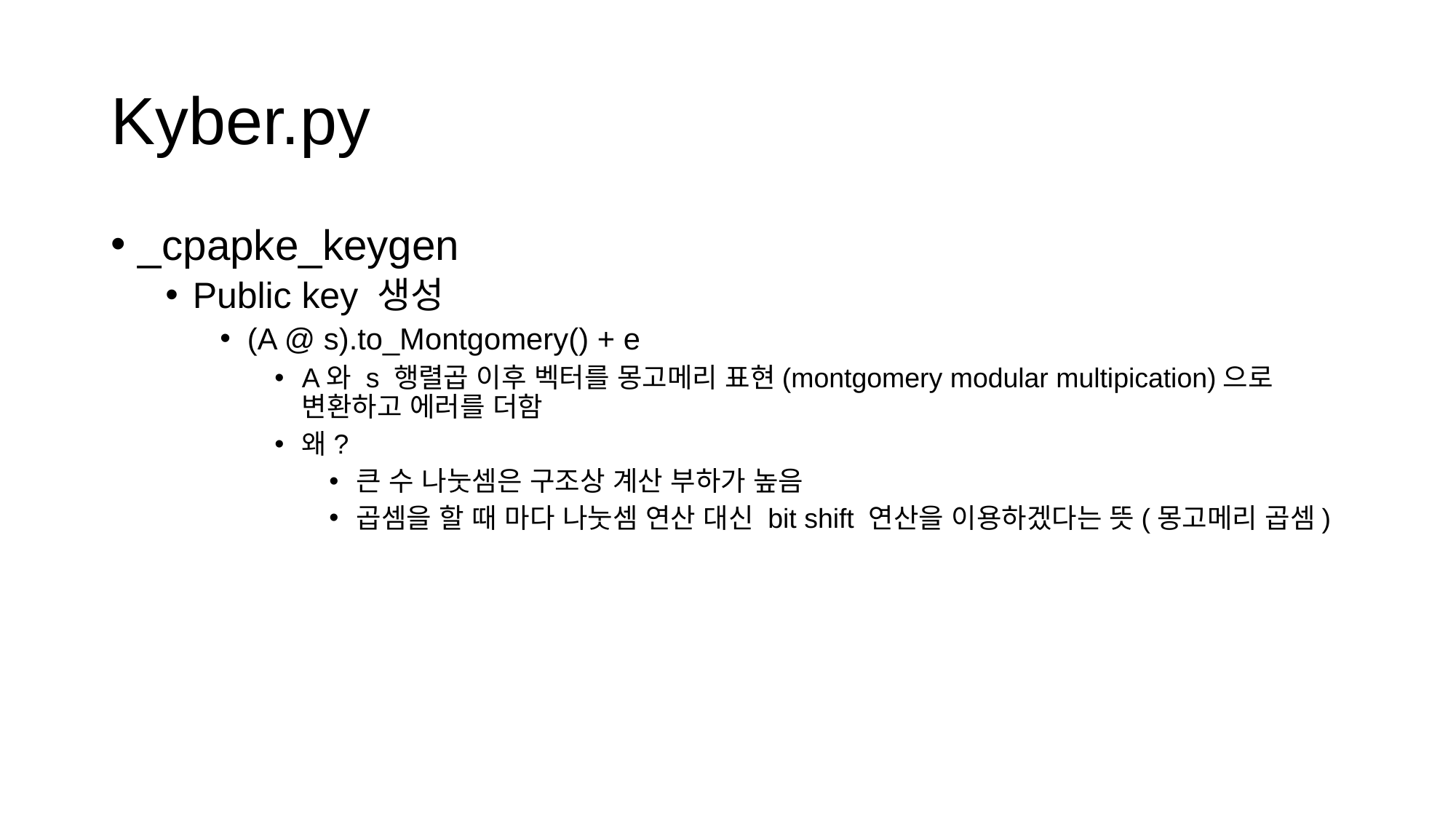

# Kyber.py
_cpapke_keygen
Public key 생성
(A @ s).to_Montgomery() + e
A와 s 행렬곱 이후 벡터를 몽고메리 표현(montgomery modular multipication)으로 변환하고 에러를 더함
왜?
큰 수 나눗셈은 구조상 계산 부하가 높음
곱셈을 할 때 마다 나눗셈 연산 대신 bit shift 연산을 이용하겠다는 뜻(몽고메리 곱셈)